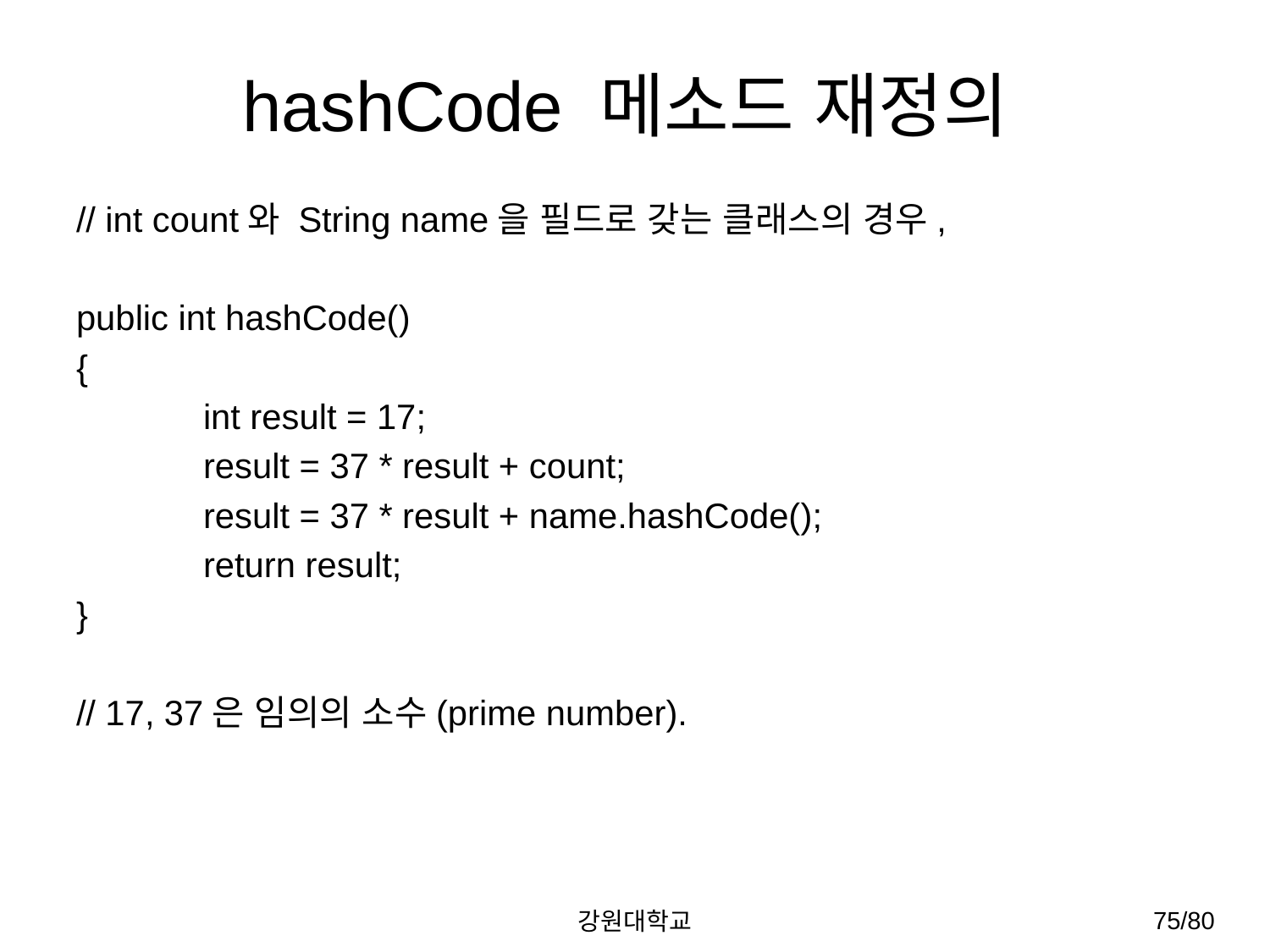

# hashCode 메소드 재정의
// int count와 String name을 필드로 갖는 클래스의 경우,

public int hashCode()
{
	int result = 17;
	result = 37 * result + count;
	result = 37 * result + name.hashCode();
	return result;
}

// 17, 37은 임의의 소수(prime number).

강원대학교